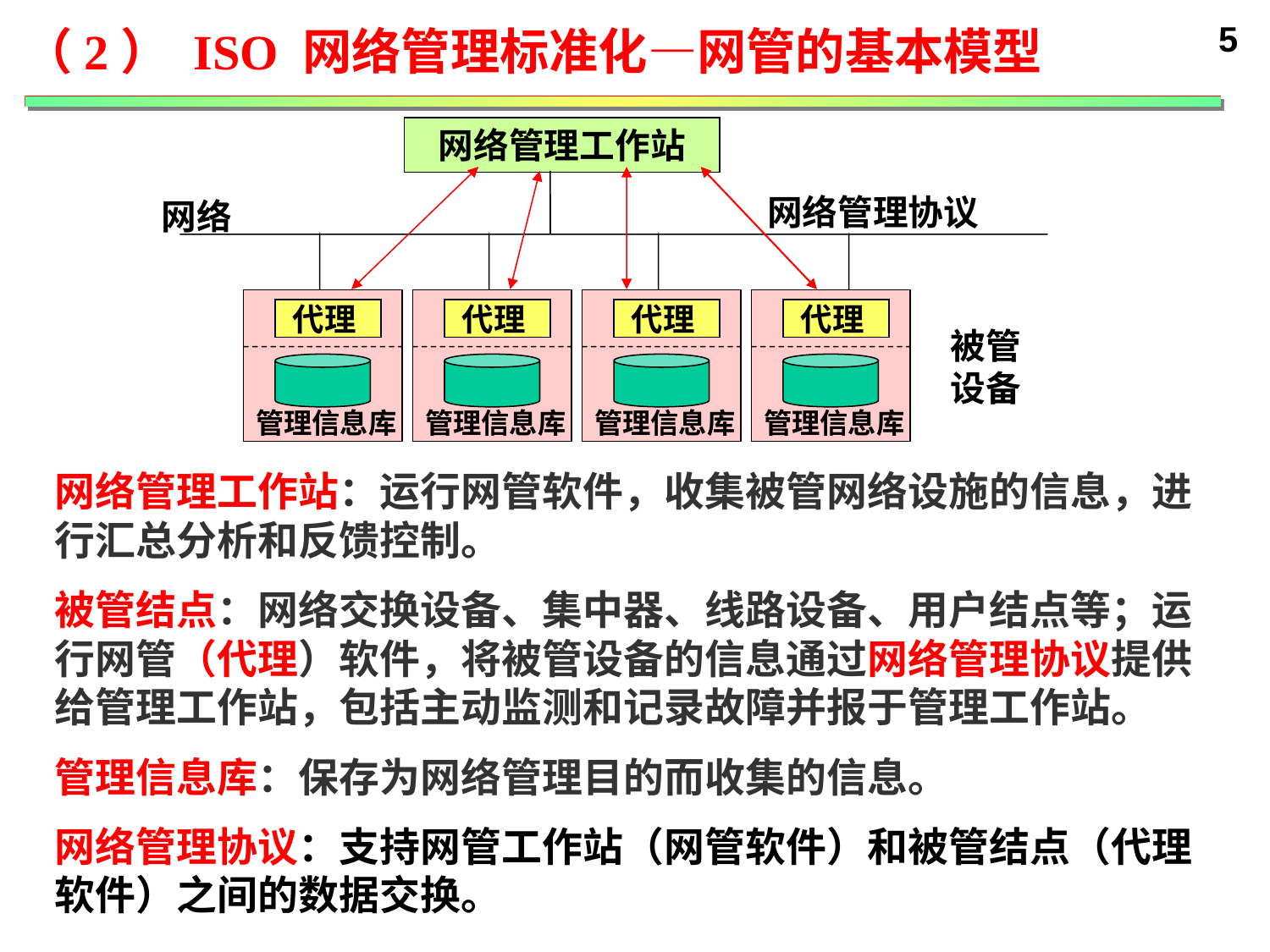

5
（2） ISO 网络管理标准化—网管的基本模型

网络管理工作站

网络管理协议
网络

代理

管理信息库

代理

管理信息库

代理

管理信息库

代理

管理信息库
被管
设备
网络管理工作站：运行网管软件，收集被管网络设施的信息，进行汇总分析和反馈控制。

被管结点：网络交换设备、集中器、线路设备、用户结点等；运行网管（代理）软件，将被管设备的信息通过网络管理协议提供给管理工作站，包括主动监测和记录故障并报于管理工作站。

管理信息库：保存为网络管理目的而收集的信息。

网络管理协议：支持网管工作站（网管软件）和被管结点（代理软件）之间的数据交换。